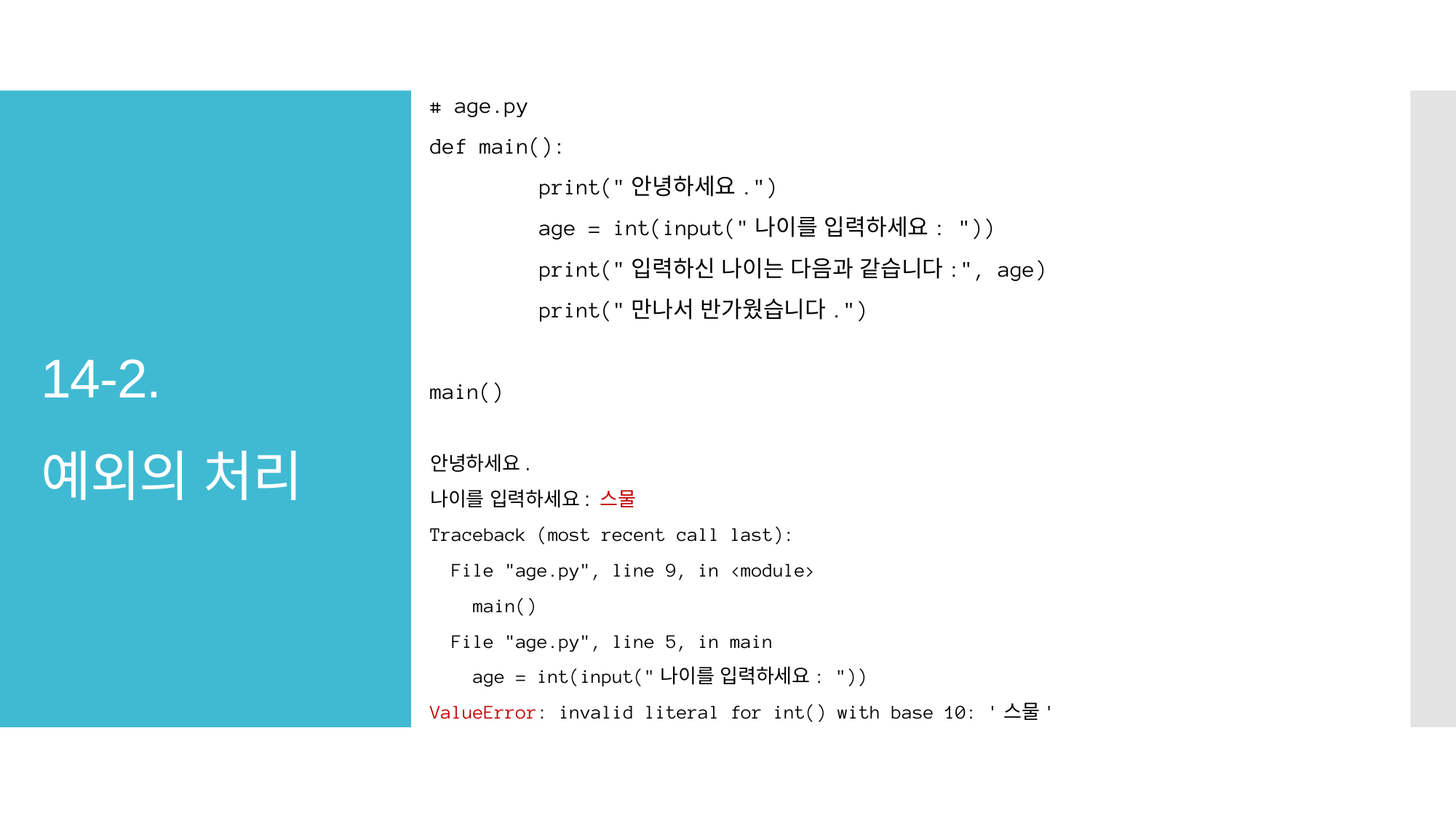

# age.py
def main():
	print("안녕하세요.")
	age = int(input("나이를 입력하세요: "))
	print("입력하신 나이는 다음과 같습니다:", age)
	print("만나서 반가웠습니다.")

main()
# 14-2. 예외의 처리
안녕하세요.
나이를 입력하세요: 스물
Traceback (most recent call last):
  File "age.py", line 9, in <module>
    main()
  File "age.py", line 5, in main
    age = int(input("나이를 입력하세요: "))
ValueError: invalid literal for int() with base 10: '스물'